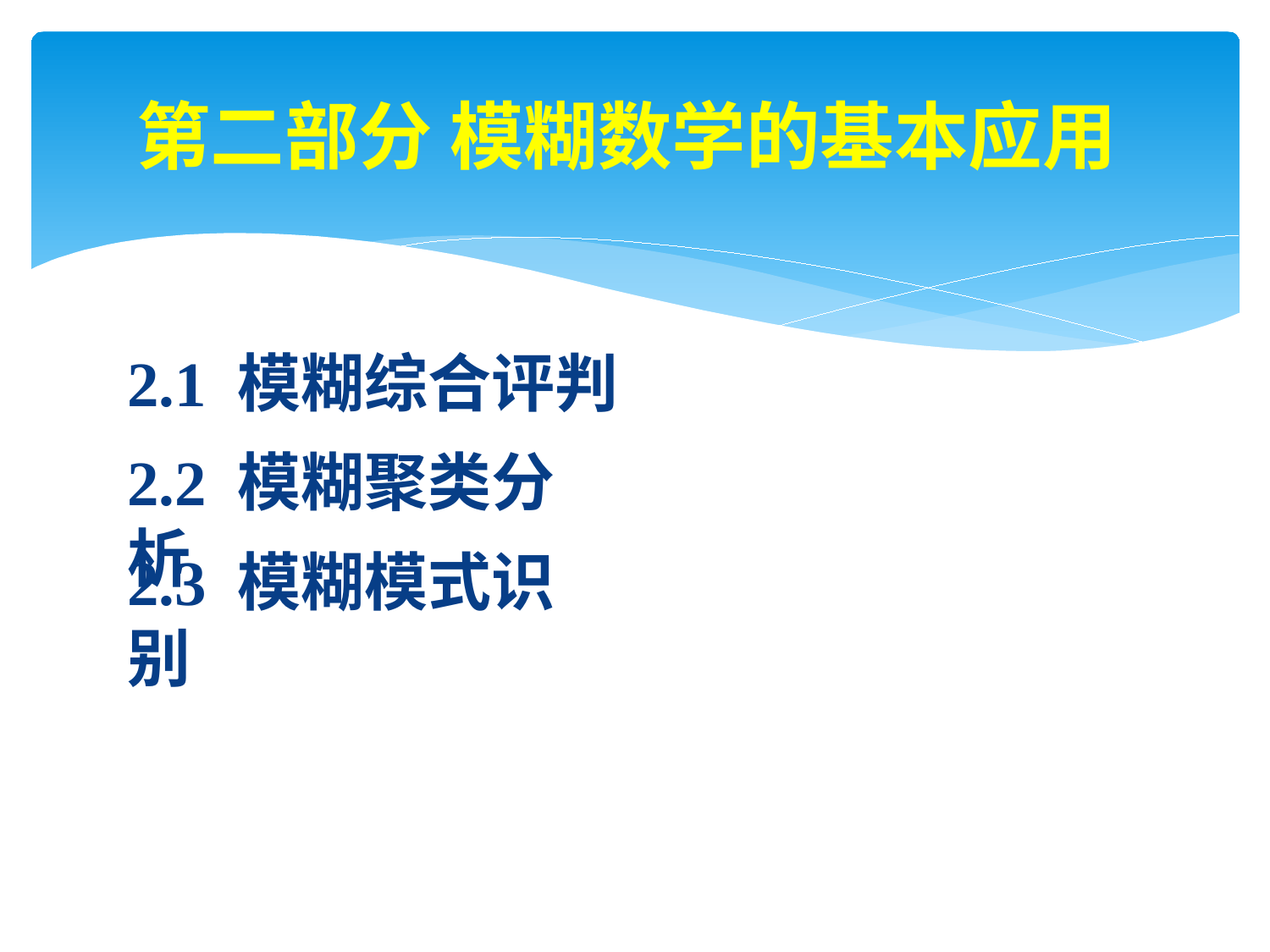

# 第二部分 模糊数学的基本应用
2.1 模糊综合评判
2.2 模糊聚类分析
2.3 模糊模式识别